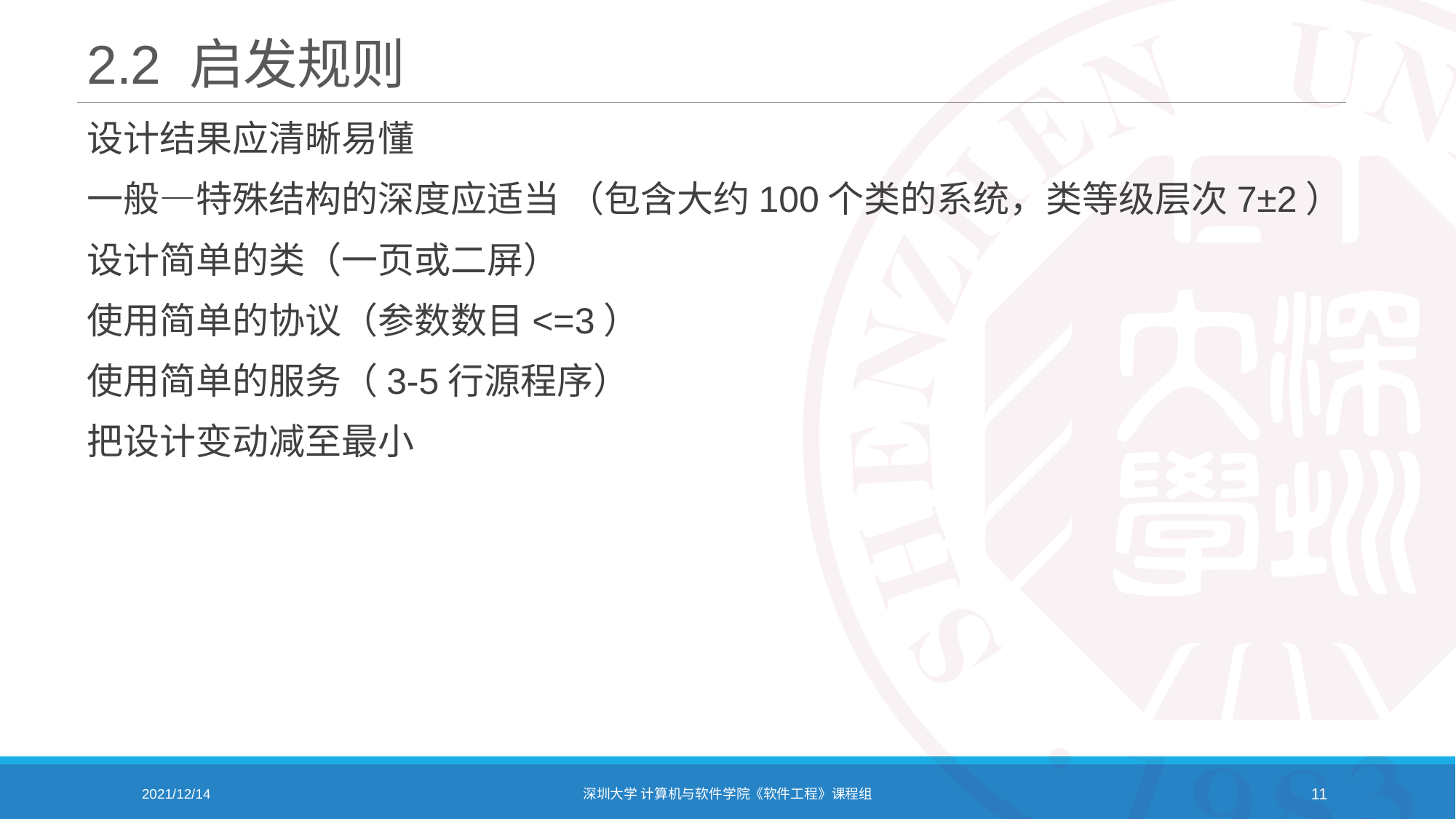

# 2.2 启发规则
设计结果应清晰易懂
一般—特殊结构的深度应适当 （包含大约100个类的系统，类等级层次7±2）
设计简单的类（一页或二屏）
使用简单的协议（参数数目<=3）
使用简单的服务（3-5行源程序）
把设计变动减至最小

2021/12/14
深圳大学 计算机与软件学院《软件工程》课程组
11